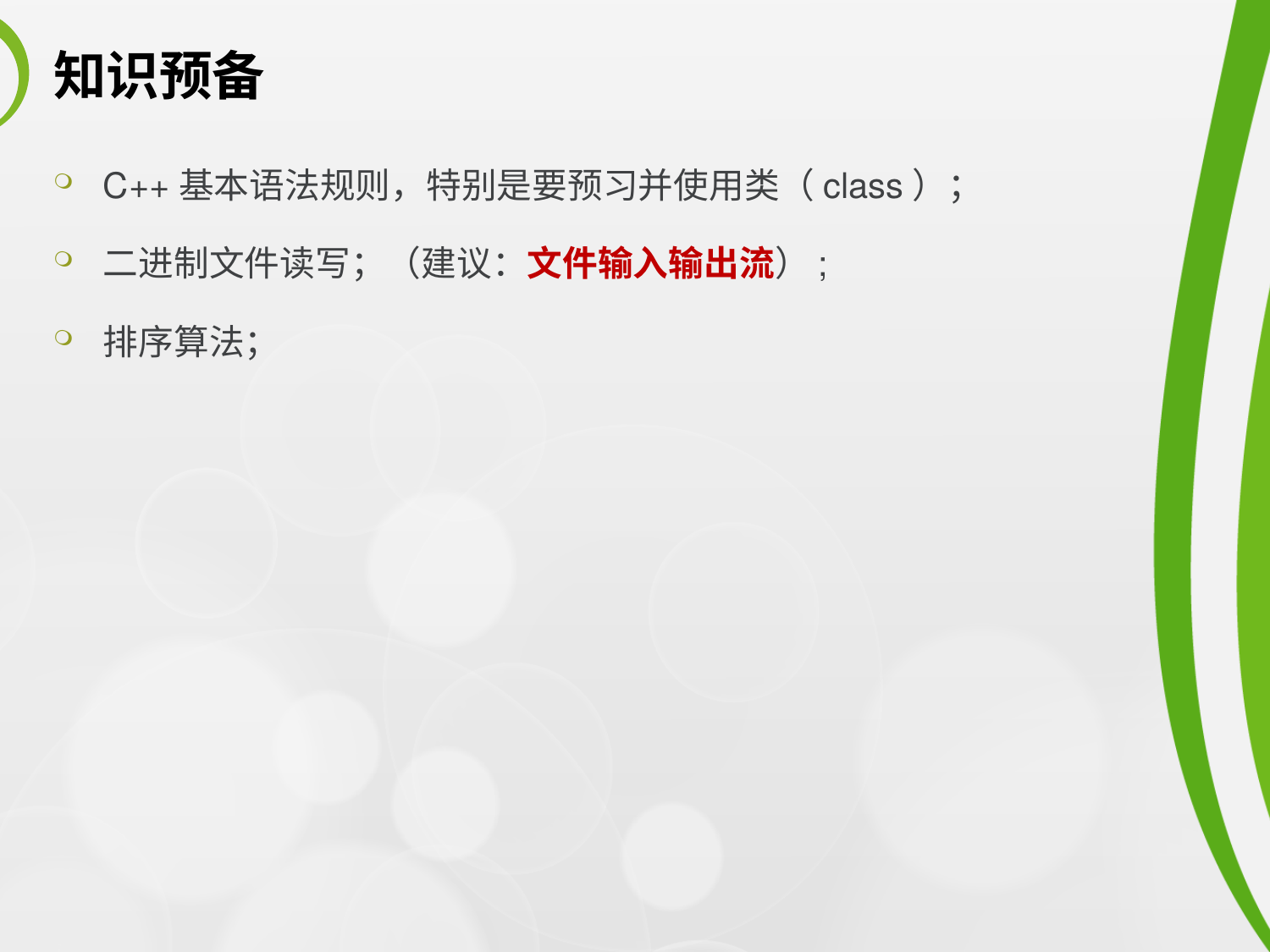

# 知识预备
C++基本语法规则，特别是要预习并使用类（class）；
二进制文件读写；（建议：文件输入输出流）;
排序算法；